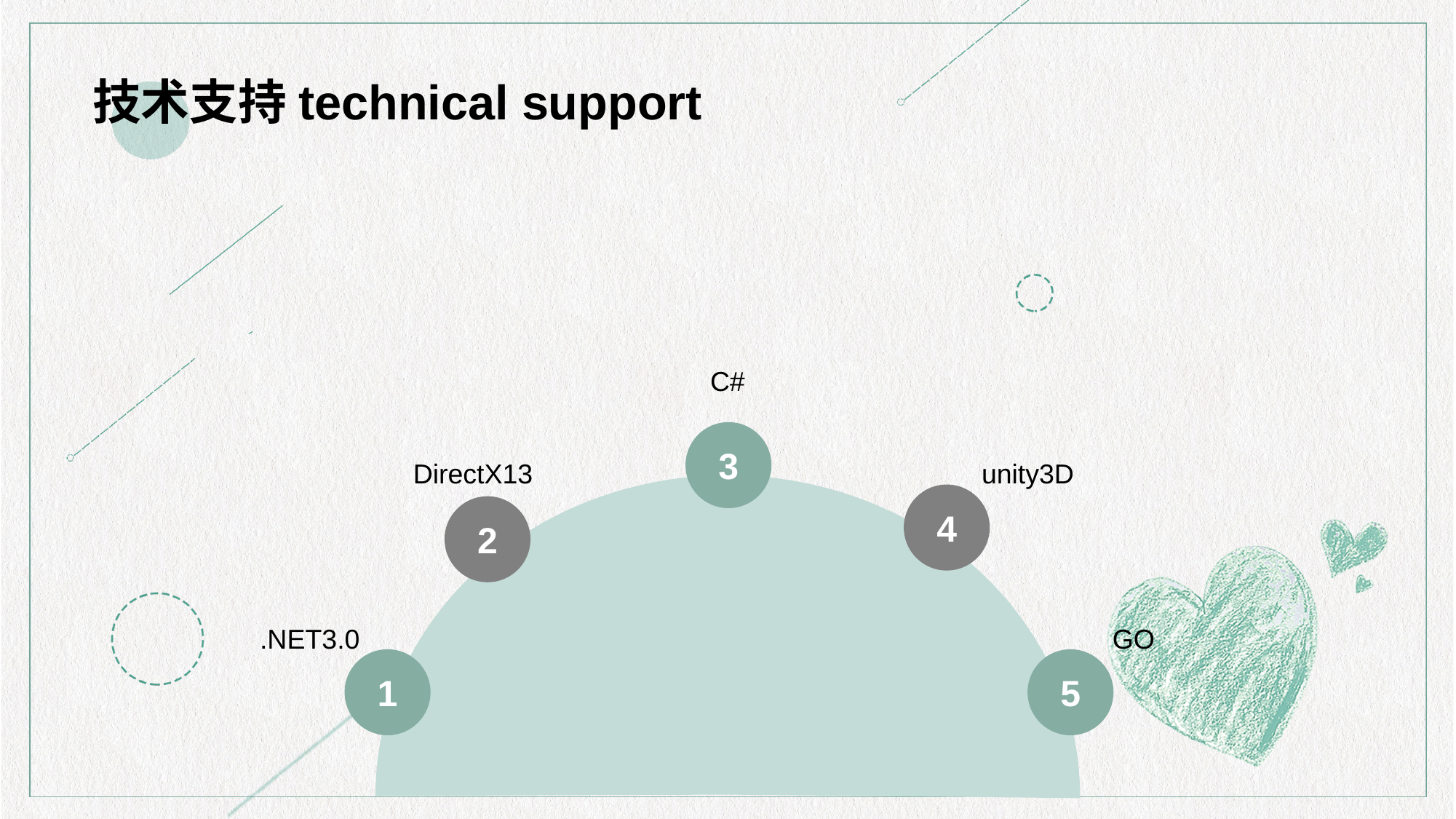

技术支持technical support
C#
3
DirectX13
unity3D

4
2
GO
.NET3.0
1
5